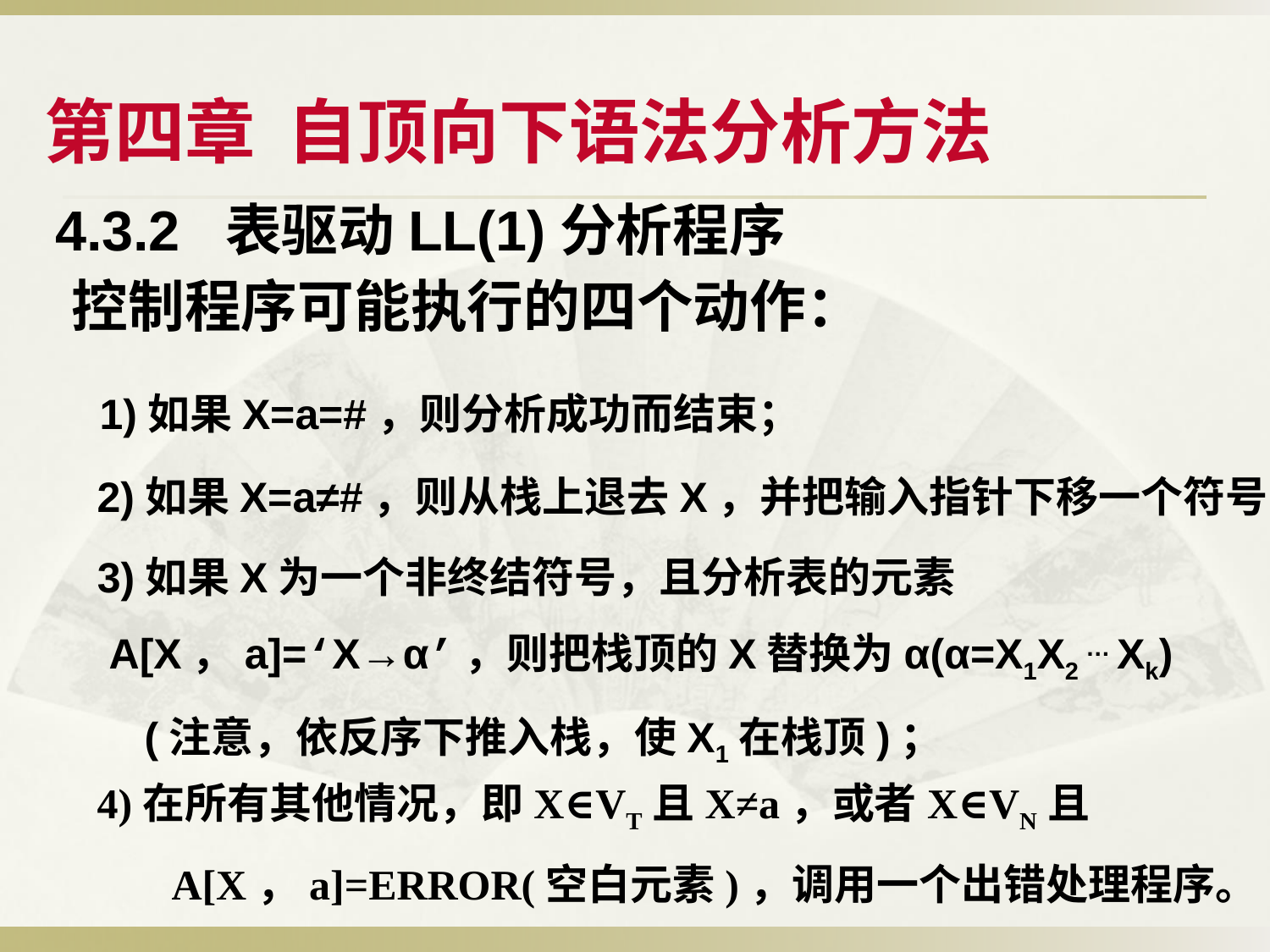

第四章  自顶向下语法分析方法
4.3.2  表驱动LL(1)分析程序
 控制程序可能执行的四个动作：
1)如果X=a=#，则分析成功而结束；
2)如果X=a≠#，则从栈上退去X，并把输入指针下移一个符号；
3)如果X为一个非终结符号，且分析表的元素
 A[X，a]=‘X→α’，则把栈顶的X替换为α(α=X1X2 … Xk)
       (注意，依反序下推入栈，使X1在栈顶)；

4)在所有其他情况，即X∈VT且X≠a，或者X∈VN且
       A[X，a]=ERROR(空白元素)，调用一个出错处理程序。